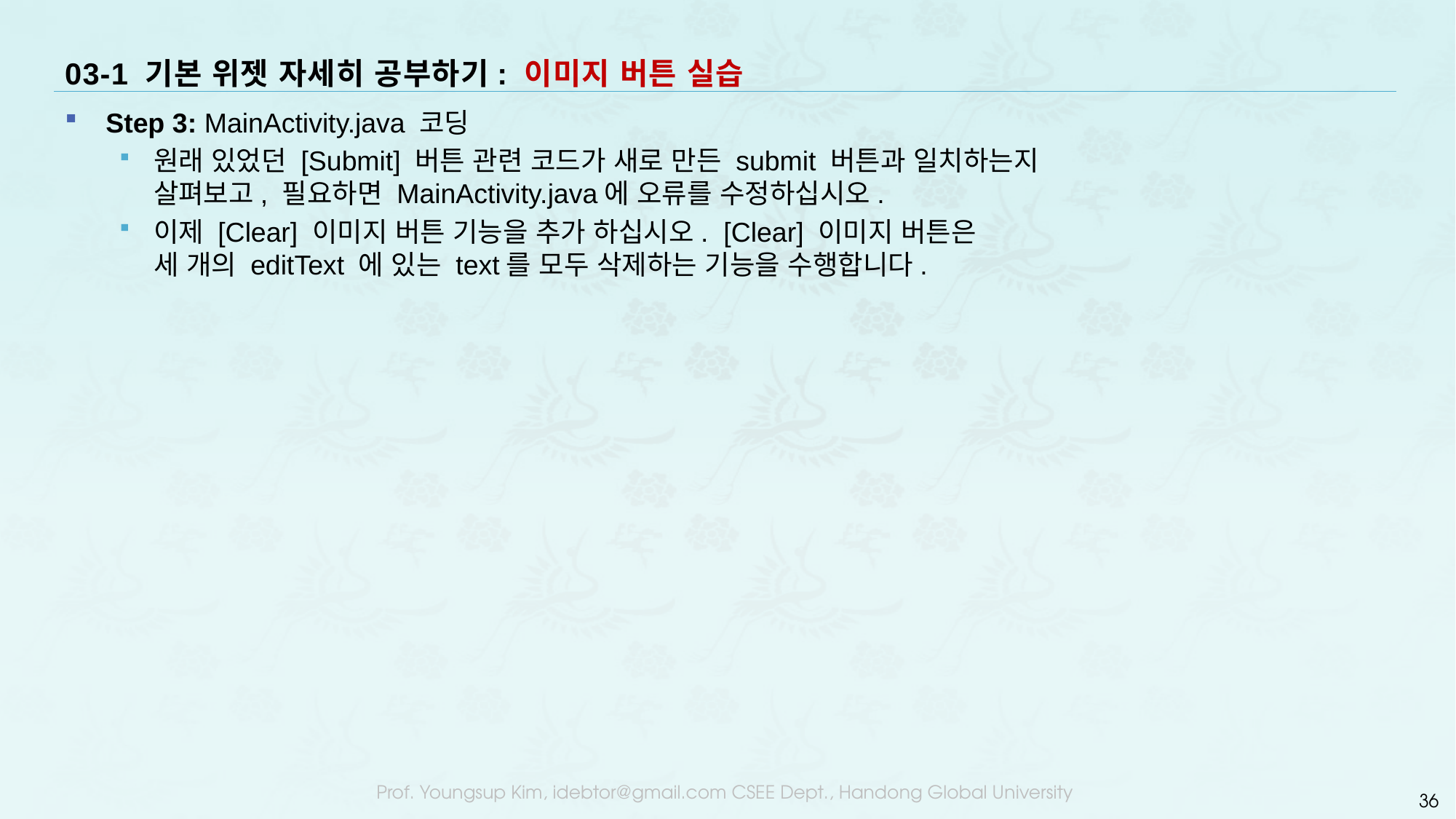

# 03-1 기본 위젯 자세히 공부하기: 이미지 버튼 실습
Step 3: MainActivity.java 코딩
원래 있었던 [Submit] 버튼 관련 코드가 새로 만든 submit 버튼과 일치하는지
살펴보고, 필요하면 MainActivity.java에 오류를 수정하십시오.
이제 [Clear] 이미지 버튼 기능을 추가 하십시오.  [Clear] 이미지 버튼은
세 개의 editText 에 있는 text를 모두 삭제하는 기능을 수행합니다.

36